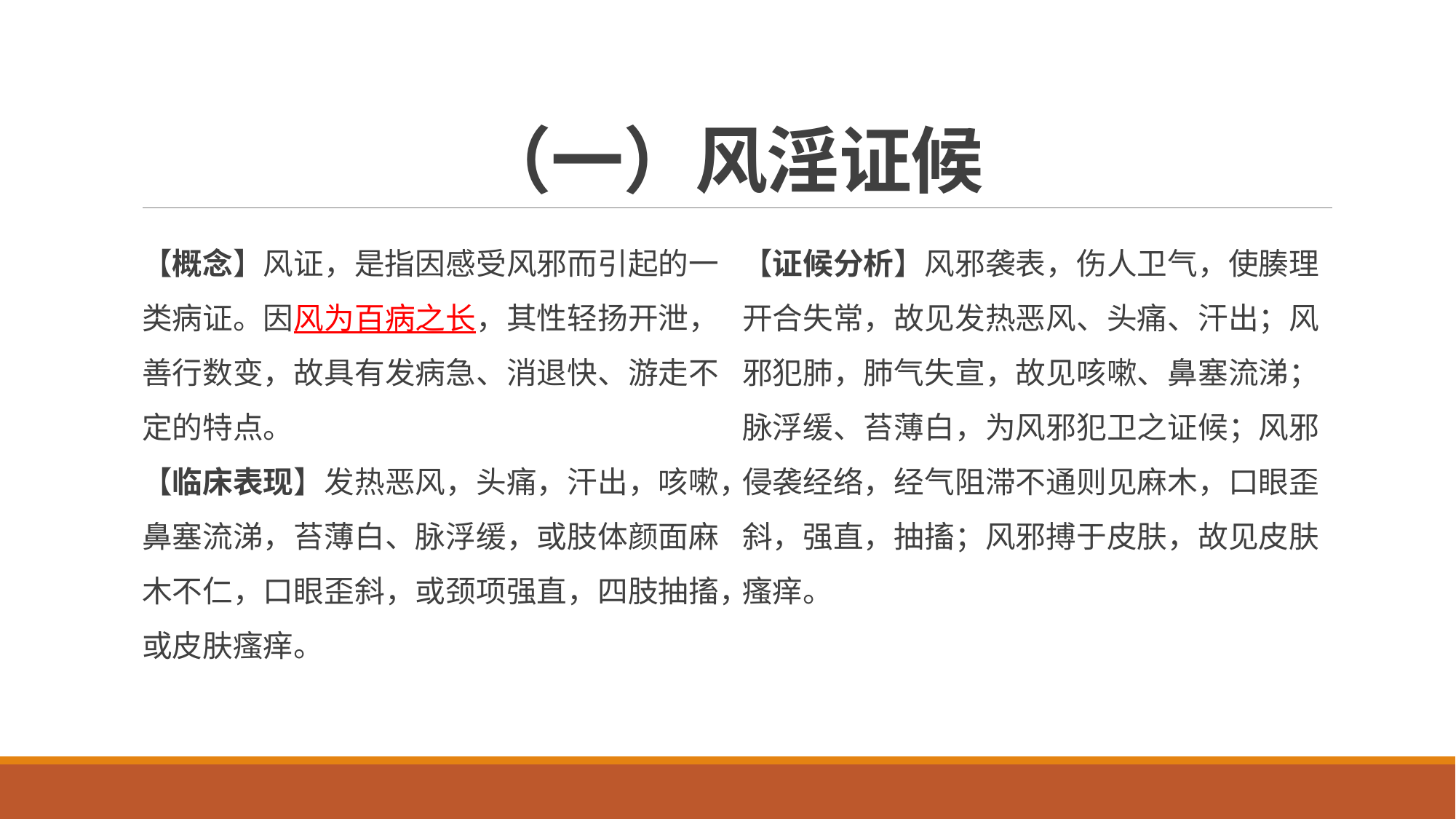

# （一）风淫证候
【概念】风证，是指因感受风邪而引起的一类病证。因风为百病之长，其性轻扬开泄，善行数变，故具有发病急、消退快、游走不定的特点。
【临床表现】发热恶风，头痛，汗出，咳嗽，鼻塞流涕，苔薄白、脉浮缓，或肢体颜面麻木不仁，口眼歪斜，或颈项强直，四肢抽搐，或皮肤瘙痒。
【证候分析】风邪袭表，伤人卫气，使腠理开合失常，故见发热恶风、头痛、汗出；风邪犯肺，肺气失宣，故见咳嗽、鼻塞流涕；脉浮缓、苔薄白，为风邪犯卫之证候；风邪侵袭经络，经气阻滞不通则见麻木，口眼歪斜，强直，抽搐；风邪搏于皮肤，故见皮肤瘙痒。